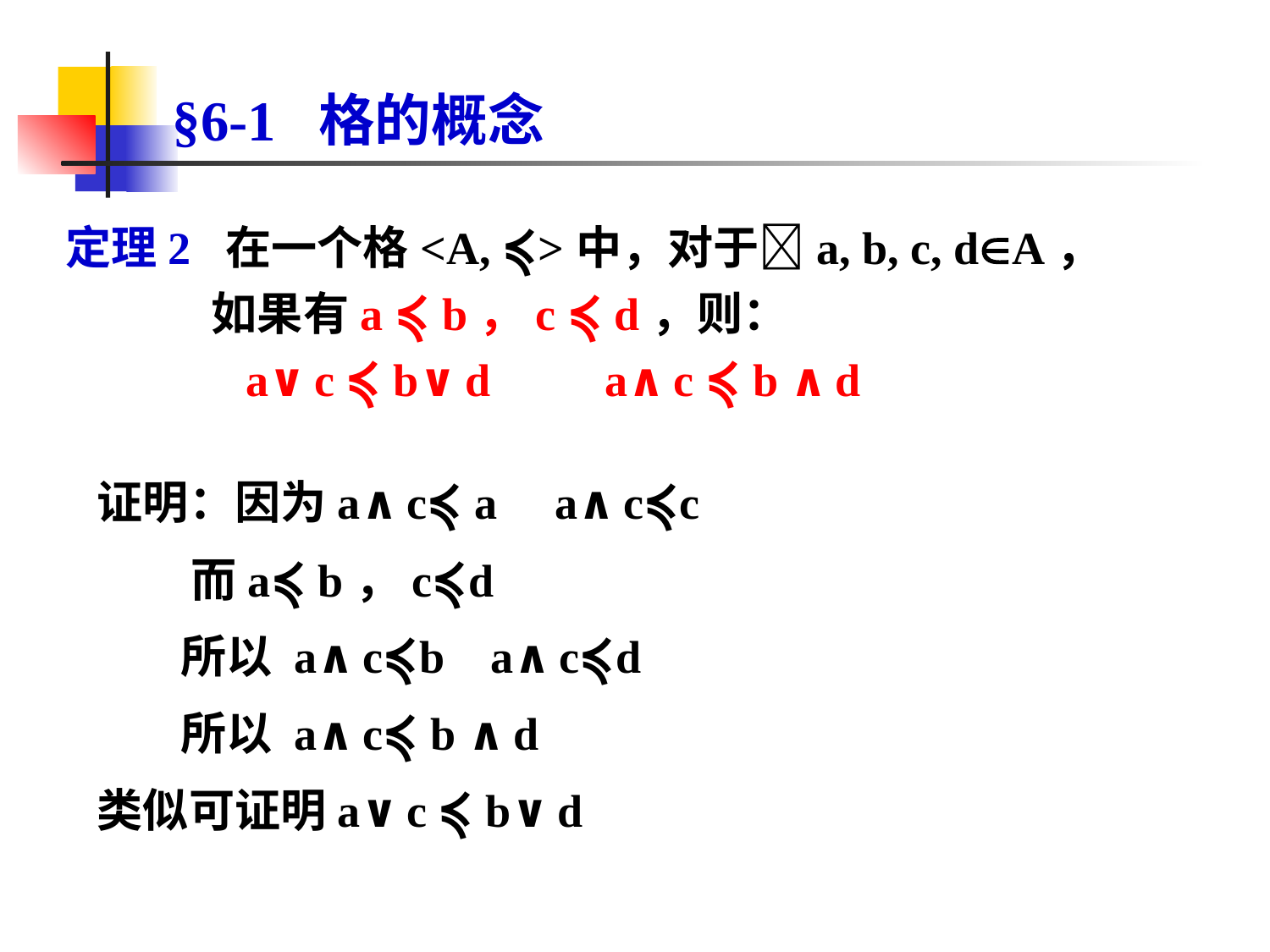

# §6-1  格的概念
定理2  在一个格<A, ≼>中，对于∀a, b, c, d∈A，
             如果有a ≼ b，c ≼ d，则：
　　　   a∨c ≼ b∨d　　a∧c ≼ b ∧d
证明：因为a∧c≼ a     a∧c≼c
        而a≼ b，c≼d
       所以 a∧c≼b    a∧c≼d
       所以 a∧c≼ b ∧d
类似可证明a∨c ≼ b∨d
18